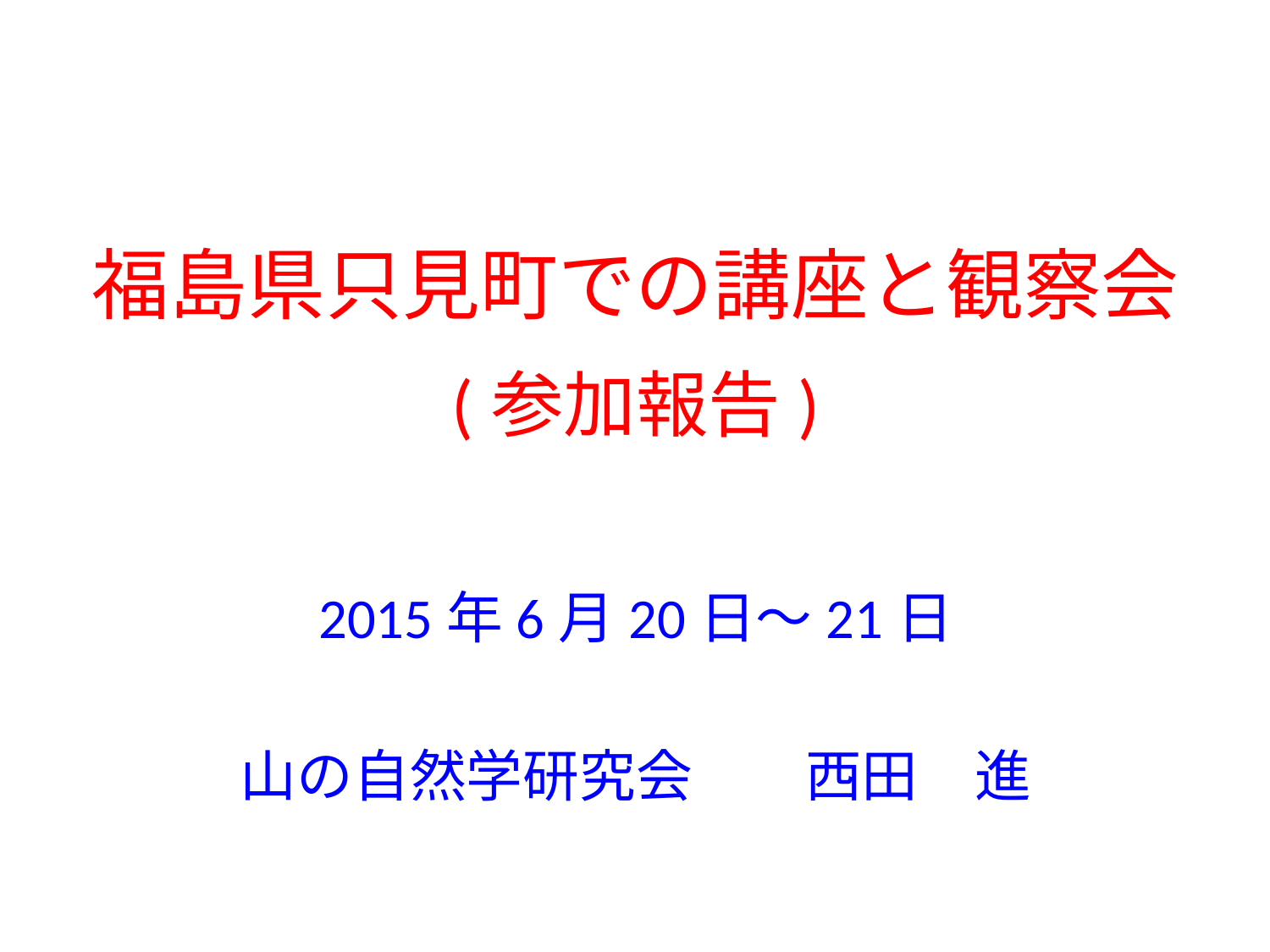

福島県只見町での講座と観察会

(参加報告)
2015年6月20日～21日

山の自然学研究会　　西田　進